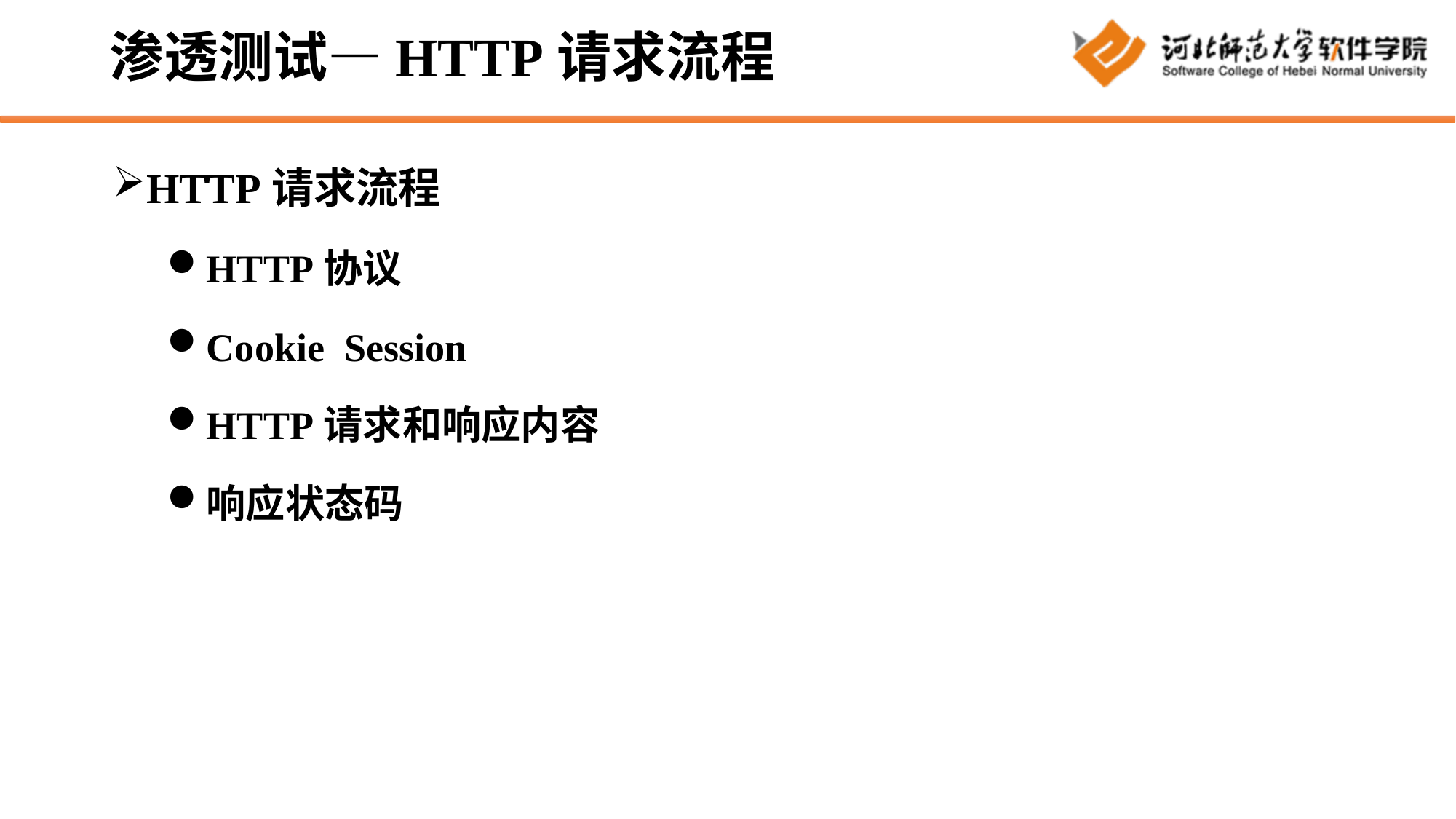

# 渗透测试—HTTP请求流程
HTTP请求流程
HTTP协议
Cookie  Session
HTTP请求和响应内容
响应状态码